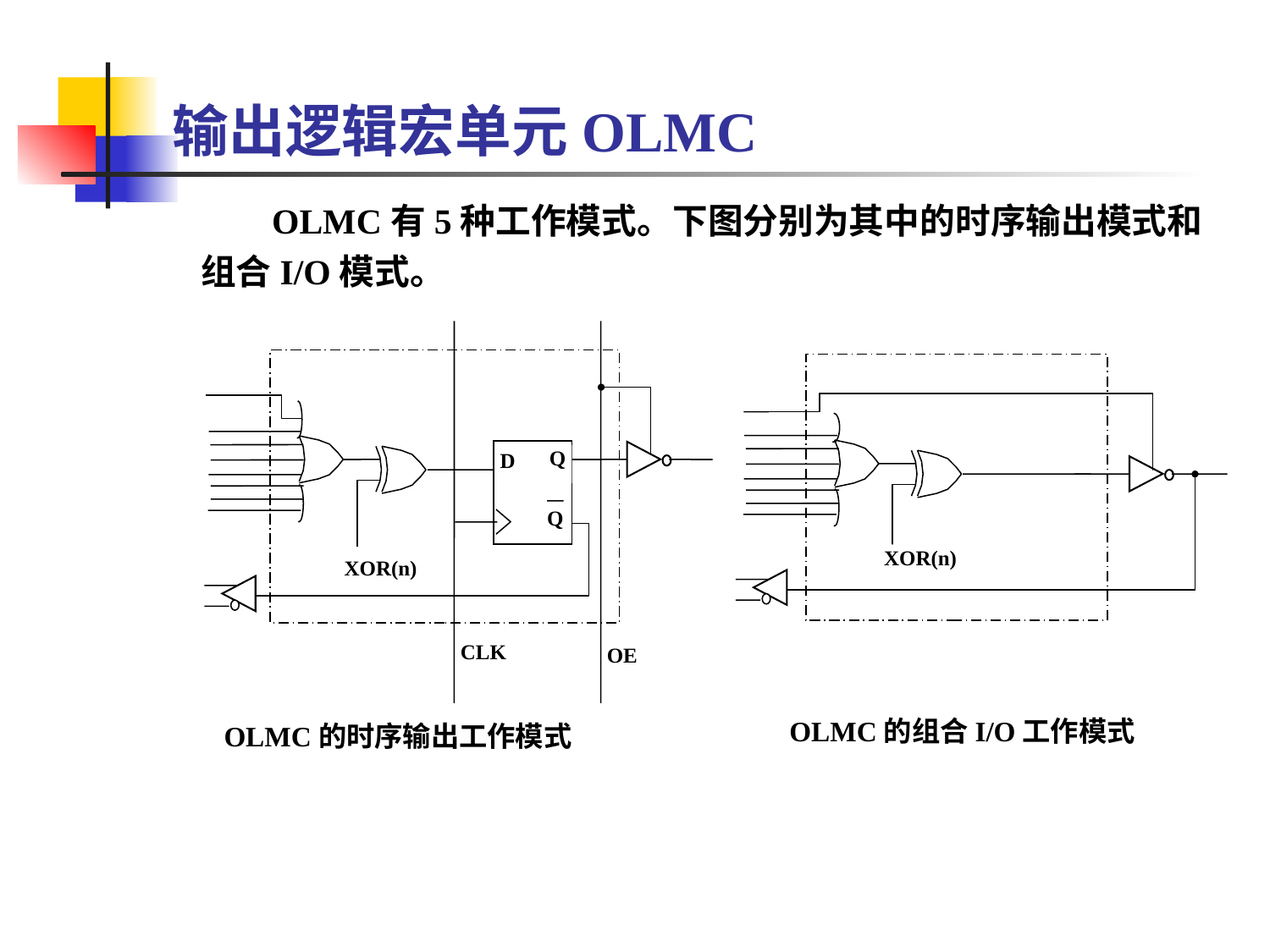

# 输出逻辑宏单元OLMC
        OLMC有5种工作模式。下图分别为其中的时序输出模式和组合I/O模式。

Q

D

Q

XOR(n)
XOR(n)

CLK
OE
OLMC的组合I/O工作模式
OLMC的时序输出工作模式